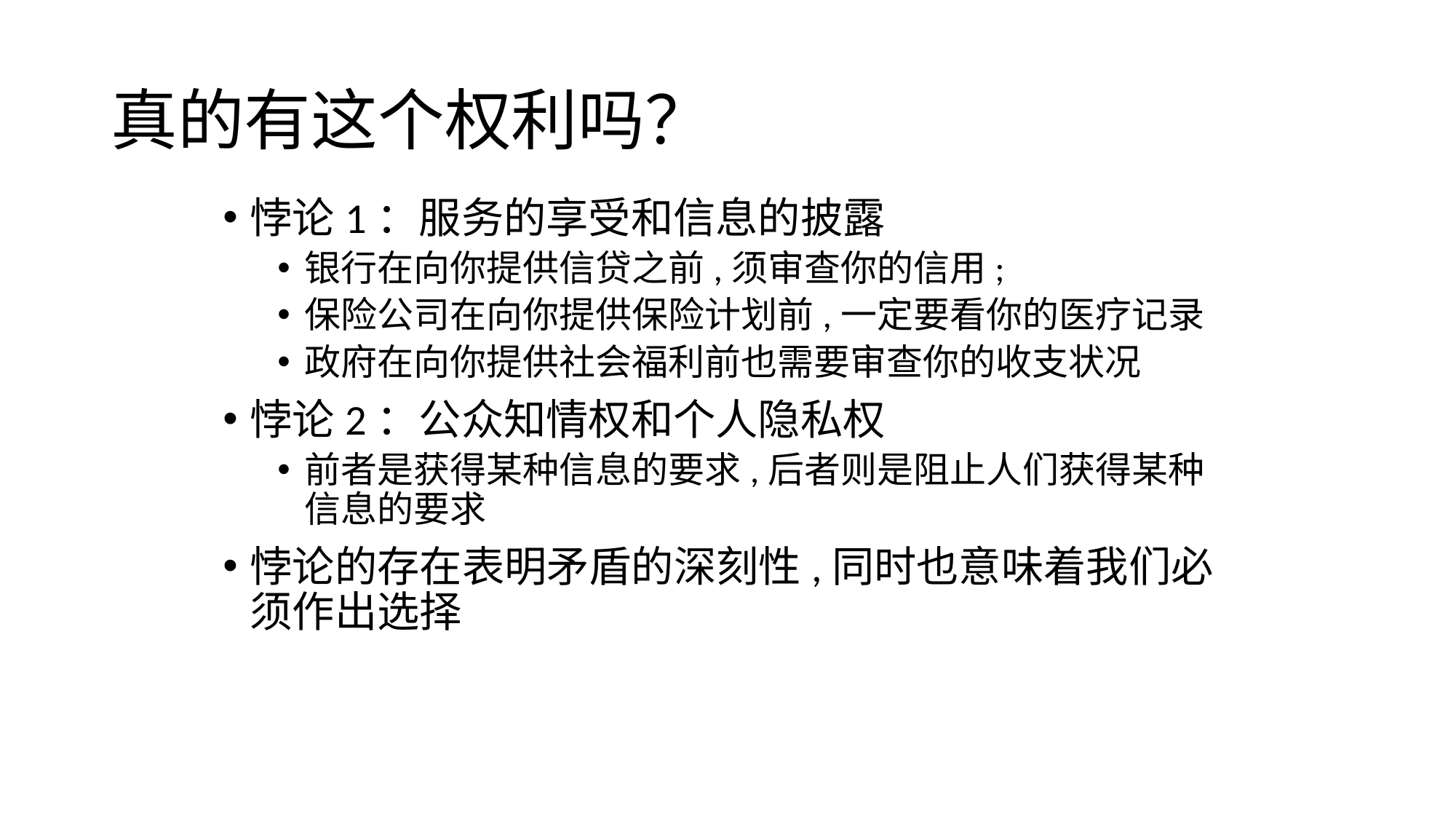

# 真的有这个权利吗？
悖论1：服务的享受和信息的披露
银行在向你提供信贷之前,须审查你的信用;
保险公司在向你提供保险计划前,一定要看你的医疗记录
政府在向你提供社会福利前也需要审查你的收支状况
悖论2：公众知情权和个人隐私权
前者是获得某种信息的要求,后者则是阻止人们获得某种信息的要求
悖论的存在表明矛盾的深刻性,同时也意味着我们必须作出选择